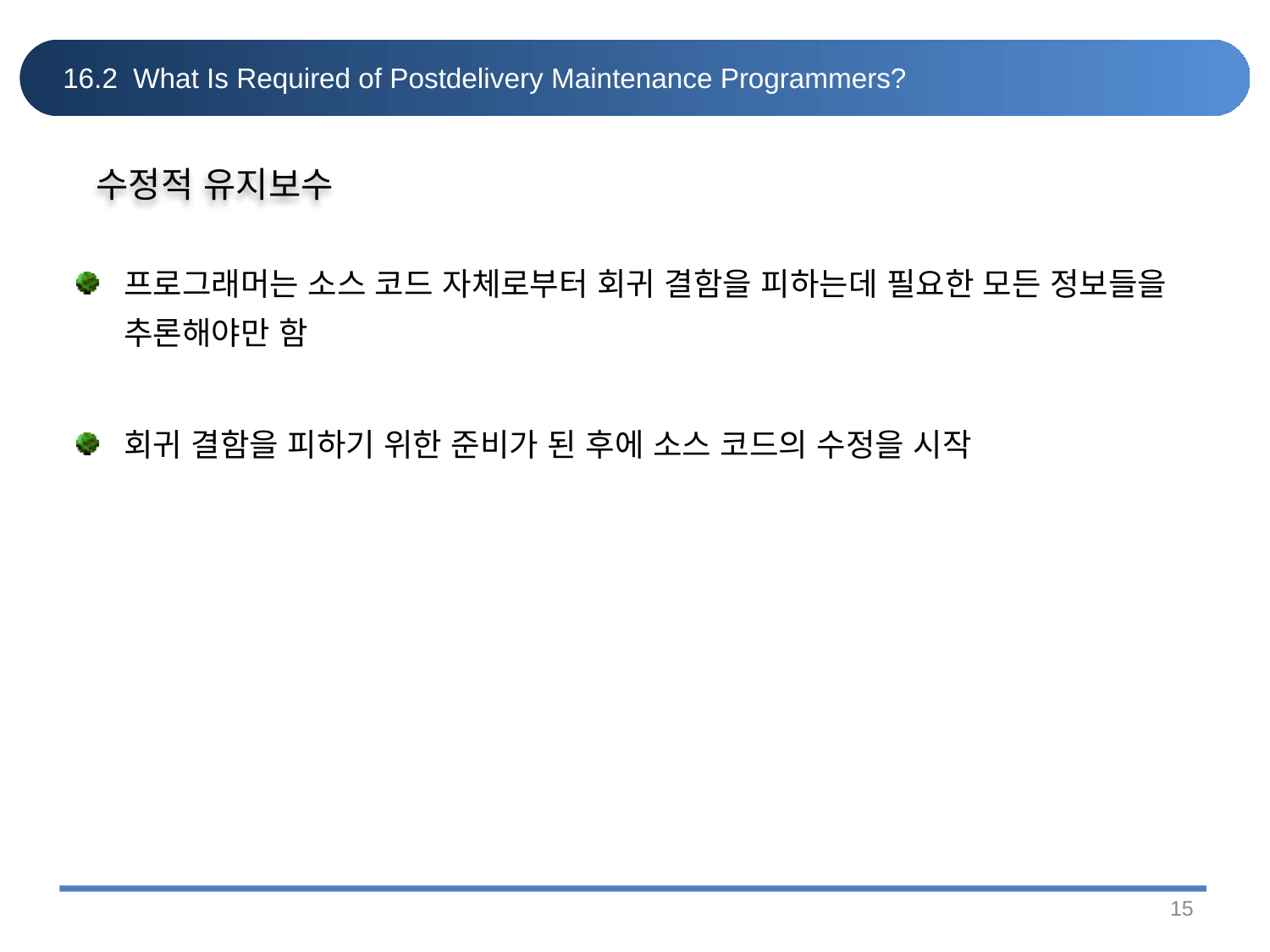

# 16.2  What Is Required of Postdelivery Maintenance Programmers?
수정적 유지보수
프로그래머는 소스 코드 자체로부터 회귀 결함을 피하는데 필요한 모든 정보들을 추론해야만 함

회귀 결함을 피하기 위한 준비가 된 후에 소스 코드의 수정을 시작
15